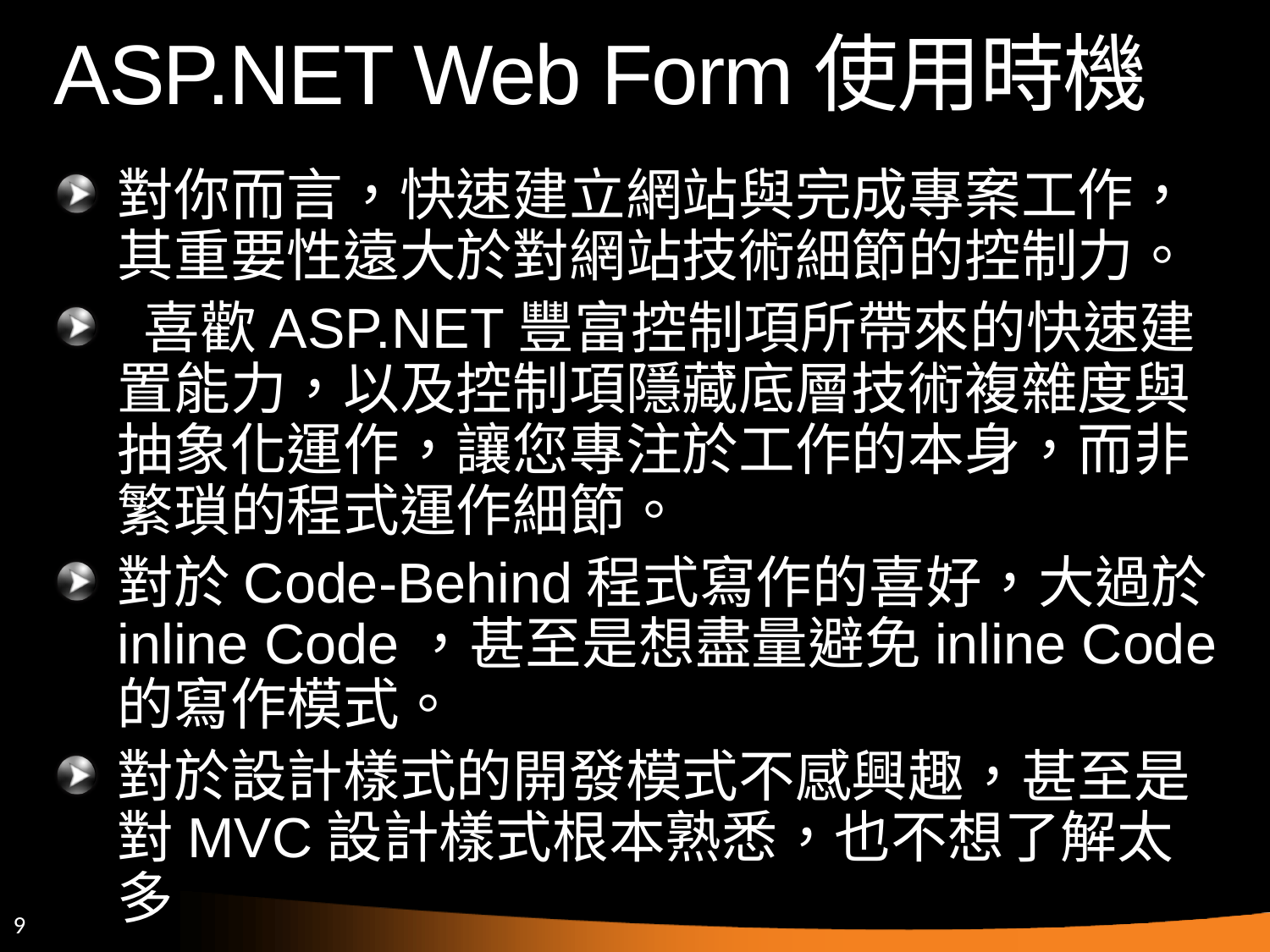

# ASP.NET Web Form使用時機
對你而言，快速建立網站與完成專案工作，其重要性遠大於對網站技術細節的控制力。
 喜歡ASP.NET豐富控制項所帶來的快速建置能力，以及控制項隱藏底層技術複雜度與抽象化運作，讓您專注於工作的本身，而非繁瑣的程式運作細節。
對於Code-Behind程式寫作的喜好，大過於inline Code，甚至是想盡量避免inline Code的寫作模式。
對於設計樣式的開發模式不感興趣，甚至是對MVC設計樣式根本熟悉，也不想了解太多